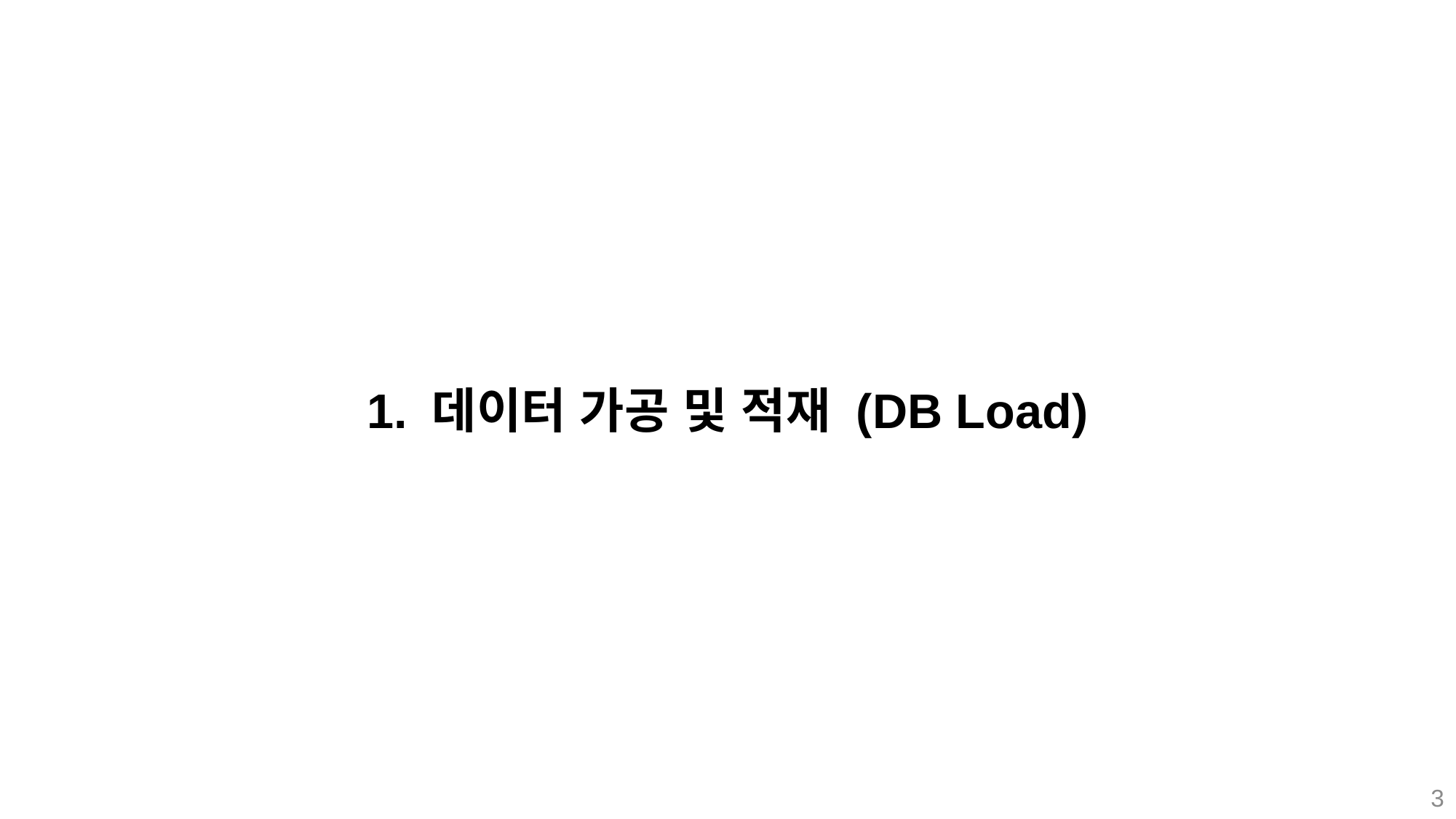

1. 데이터 가공 및 적재 (DB Load)
3